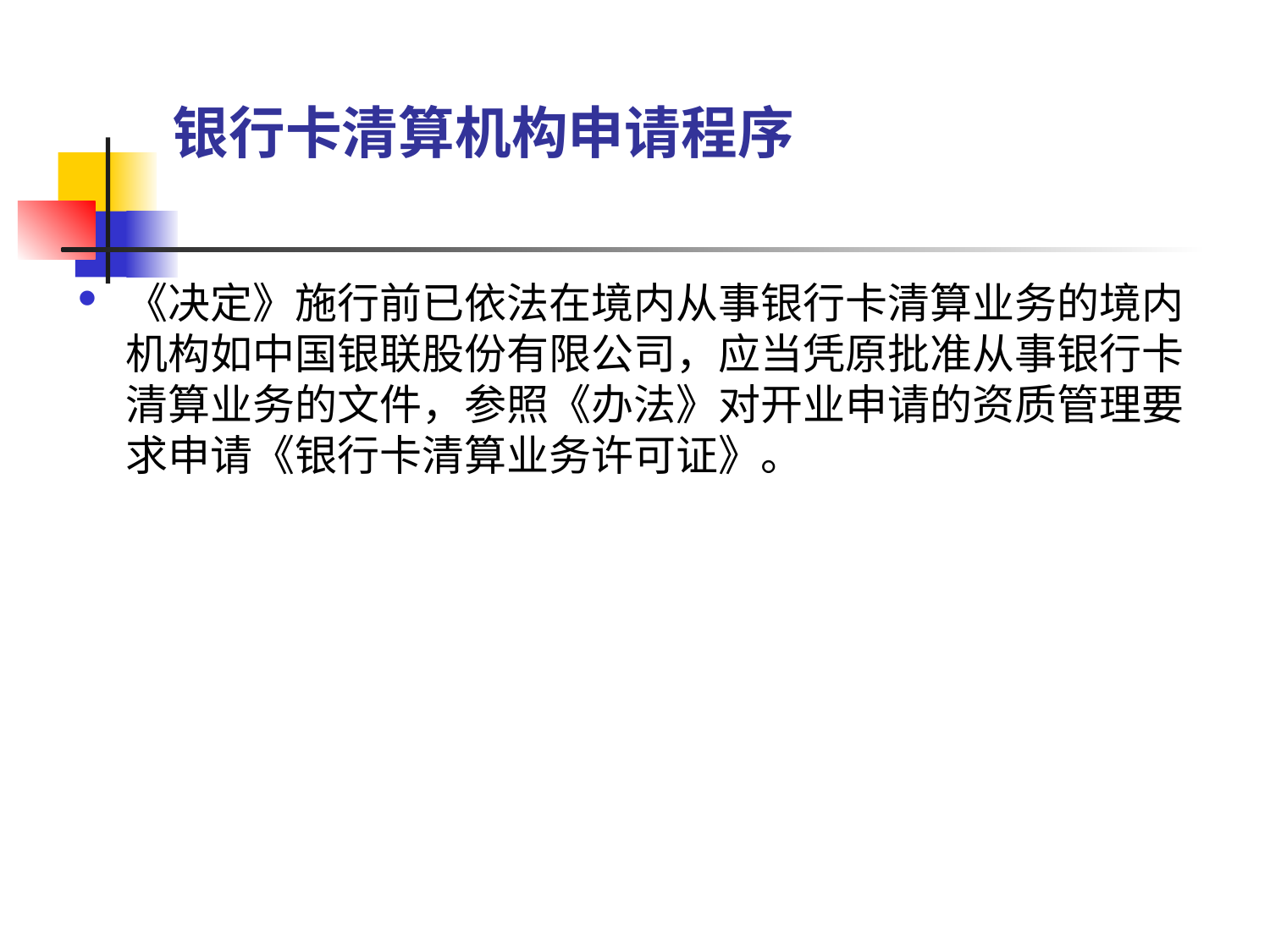

银行卡清算机构申请程序
《决定》施行前已依法在境内从事银行卡清算业务的境内机构如中国银联股份有限公司，应当凭原批准从事银行卡清算业务的文件，参照《办法》对开业申请的资质管理要求申请《银行卡清算业务许可证》。